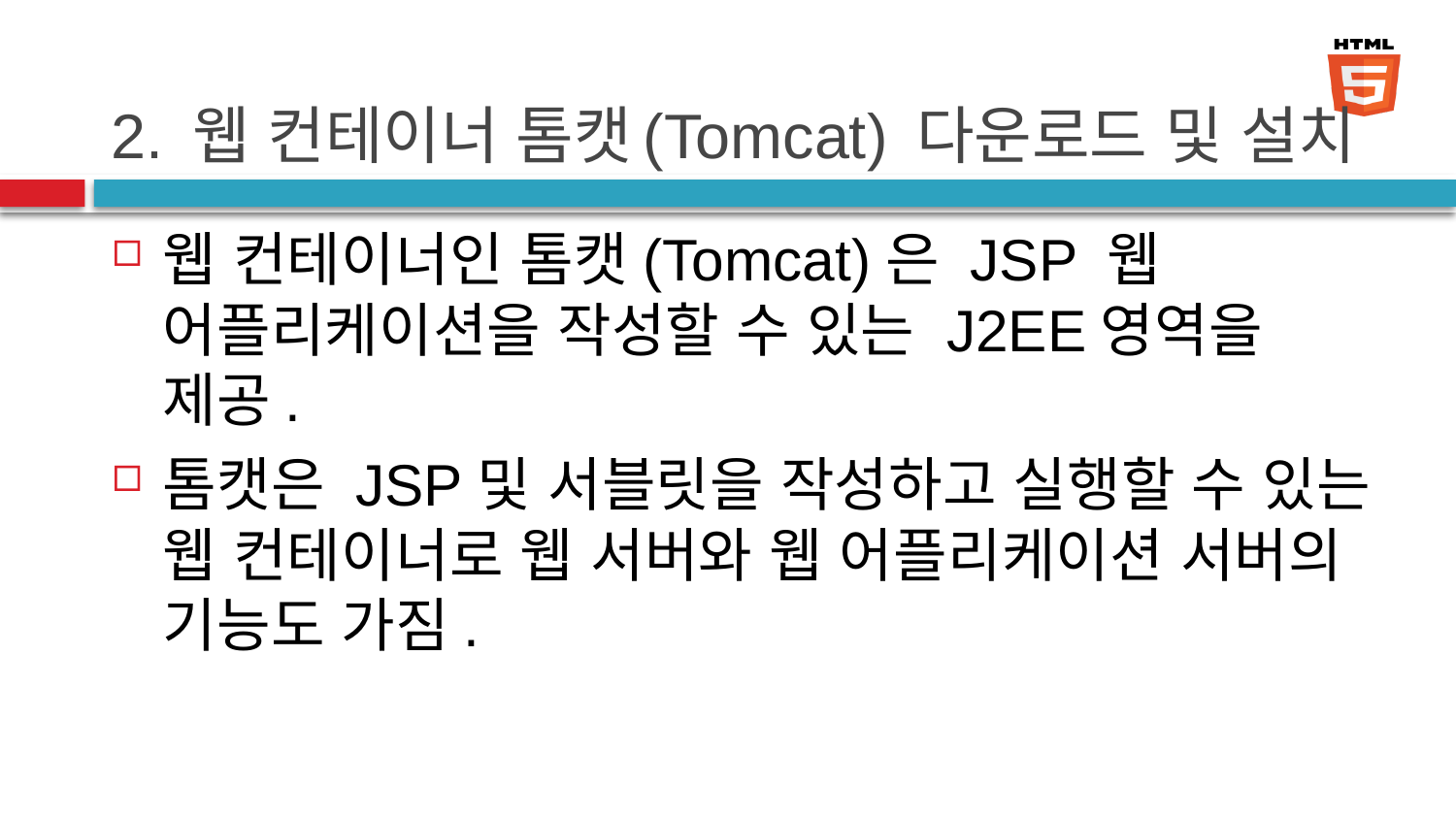

# 2. 웹 컨테이너 톰캣(Tomcat) 다운로드 및 설치
웹 컨테이너인 톰캣(Tomcat)은 JSP 웹 어플리케이션을 작성할 수 있는 J2EE영역을 제공.
톰캣은 JSP및 서블릿을 작성하고 실행할 수 있는 웹 컨테이너로 웹 서버와 웹 어플리케이션 서버의 기능도 가짐.